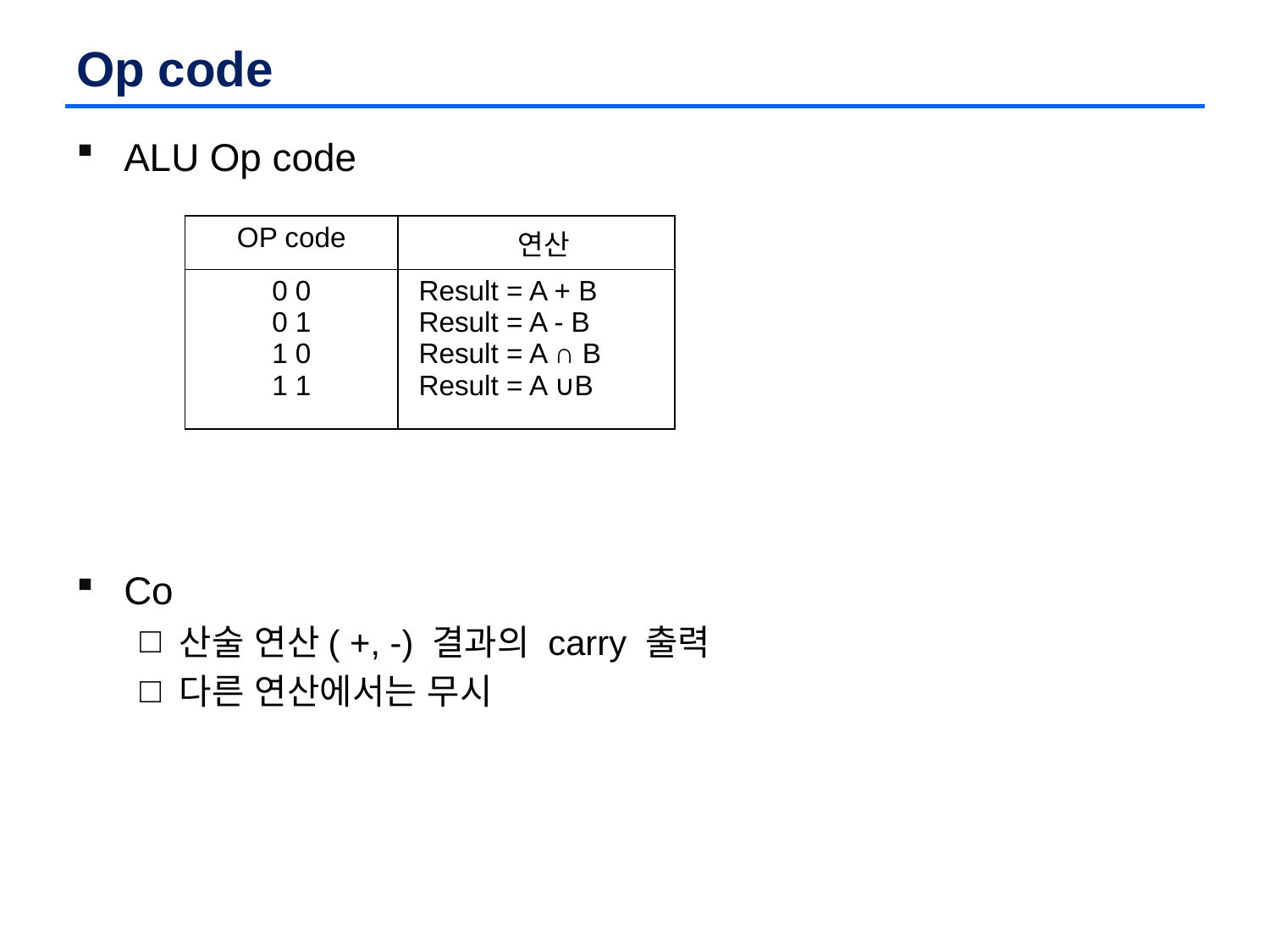

# Op code
ALU Op code

Co
산술 연산( +, -) 결과의 carry 출력
다른 연산에서는 무시

| OP code | 연산 |
| --- | --- |
| 0 0 0 1 1 0 1 1 | Result = A + B Result = A - B Result = A ∩ B Result = A ∪B |